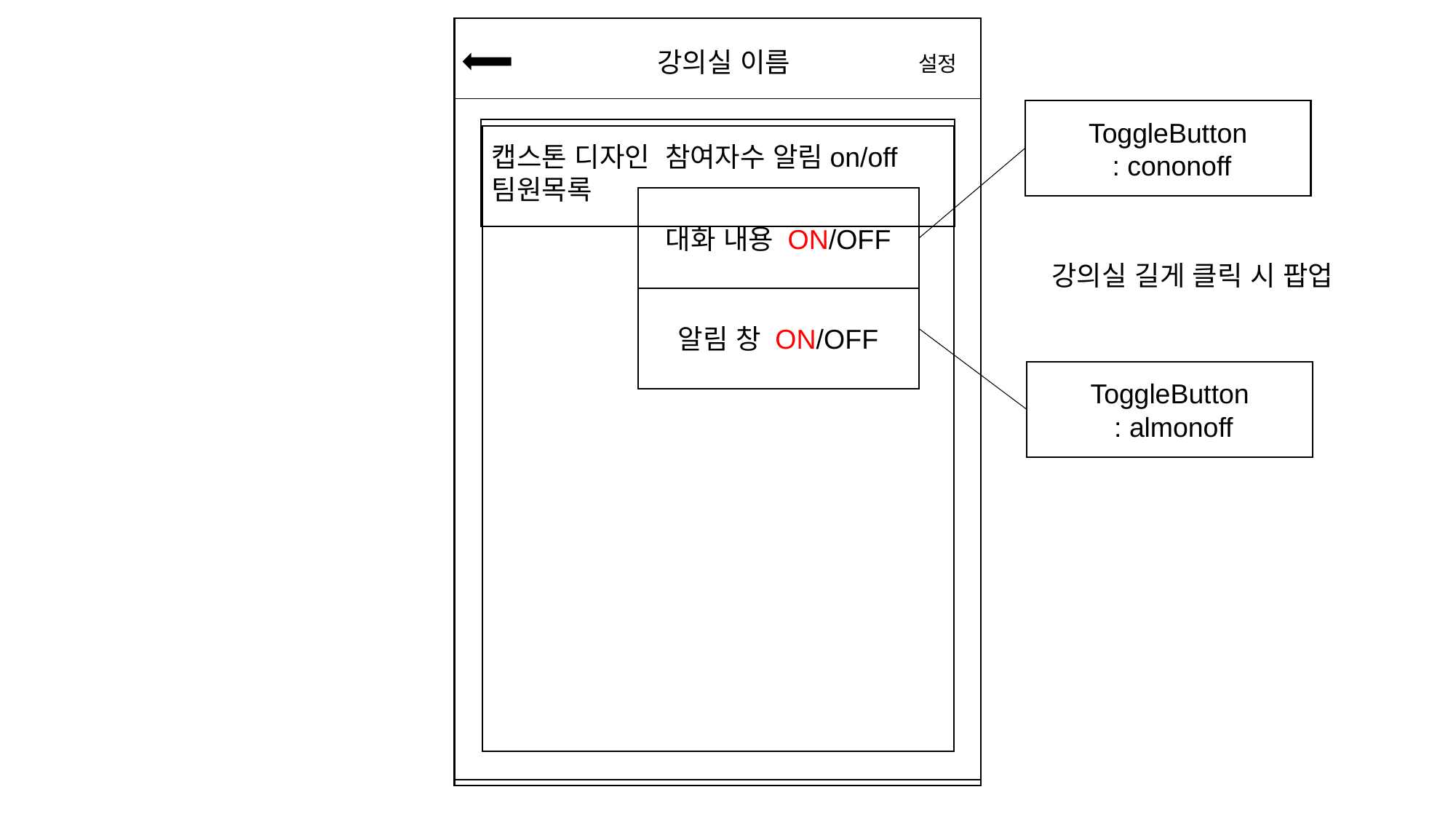

강의실 이름
강의실 이름
설정
설정

ToggleButton
 : cononoff
캡스톤 디자인  참여자수 알림on/off
팀원목록

대화 내용 ON/OFF
강의실 길게 클릭 시 팝업
알림 창 ON/OFF
ToggleButton
 : almonoff